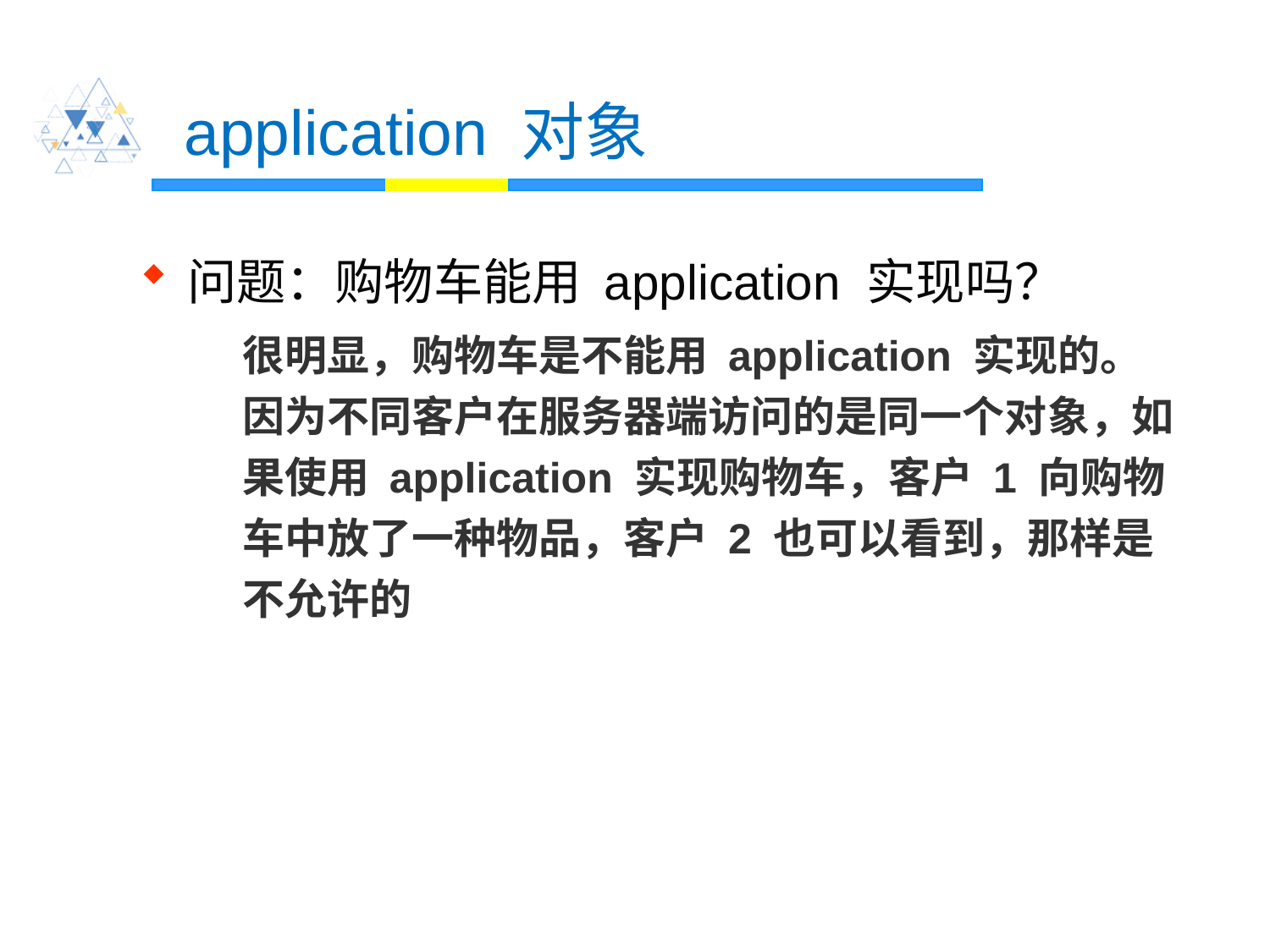

# application 对象
问题：购物车能用 application 实现吗？
	很明显，购物车是不能用 application 实现的。因为不同客户在服务器端访问的是同一个对象，如果使用 application 实现购物车，客户 1 向购物车中放了一种物品，客户 2 也可以看到，那样是不允许的